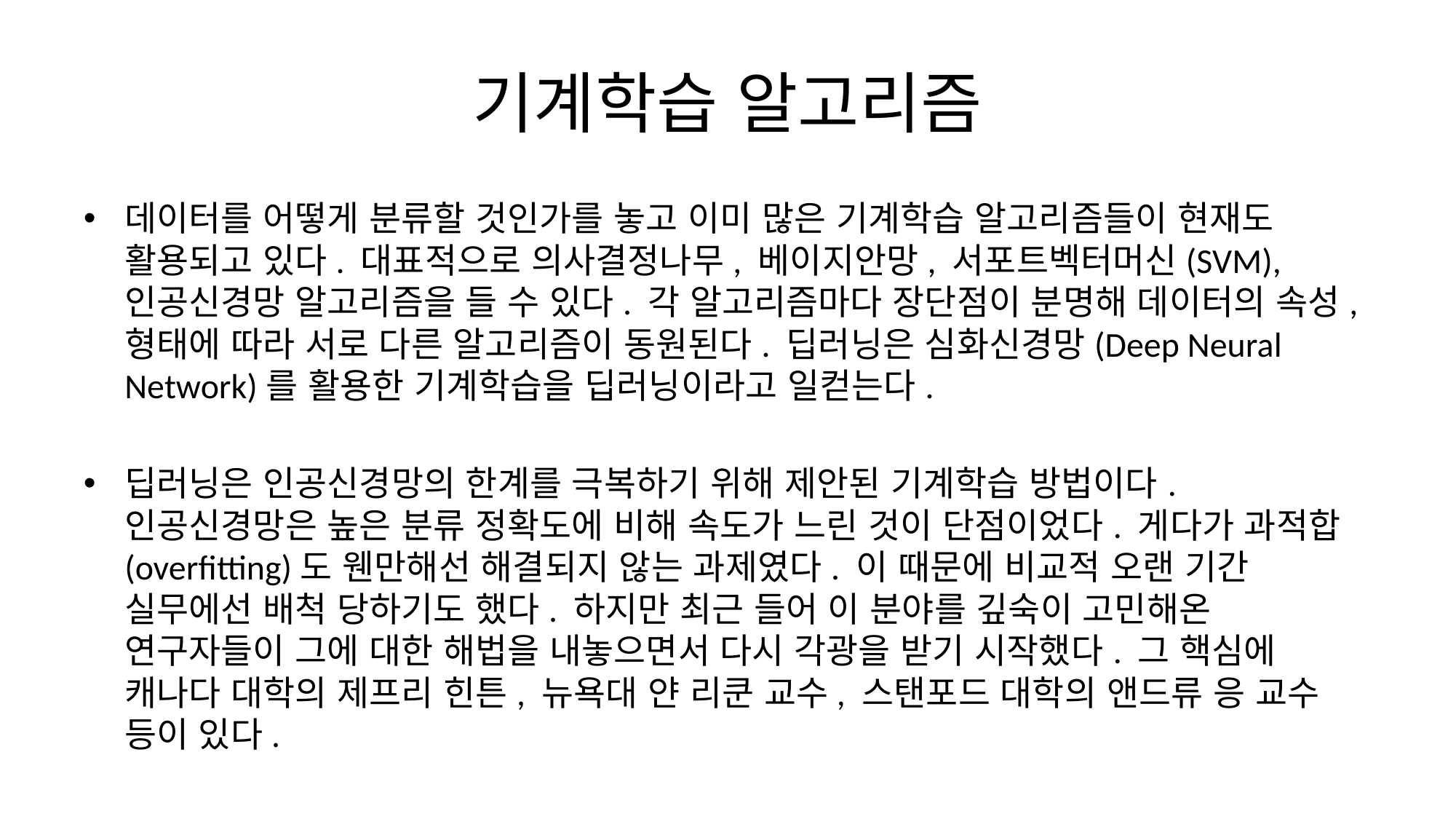

# 기계학습 알고리즘
데이터를 어떻게 분류할 것인가를 놓고 이미 많은 기계학습 알고리즘들이 현재도 활용되고 있다. 대표적으로 의사결정나무, 베이지안망, 서포트벡터머신(SVM), 인공신경망 알고리즘을 들 수 있다. 각 알고리즘마다 장단점이 분명해 데이터의 속성, 형태에 따라 서로 다른 알고리즘이 동원된다. 딥러닝은 심화신경망(Deep Neural Network)를 활용한 기계학습을 딥러닝이라고 일컫는다.

딥러닝은 인공신경망의 한계를 극복하기 위해 제안된 기계학습 방법이다. 인공신경망은 높은 분류 정확도에 비해 속도가 느린 것이 단점이었다. 게다가 과적합(overfitting)도 웬만해선 해결되지 않는 과제였다. 이 때문에 비교적 오랜 기간 실무에선 배척 당하기도 했다. 하지만 최근 들어 이 분야를 깊숙이 고민해온 연구자들이 그에 대한 해법을 내놓으면서 다시 각광을 받기 시작했다. 그 핵심에 캐나다 대학의 제프리 힌튼, 뉴욕대 얀 리쿤 교수, 스탠포드 대학의 앤드류 응 교수 등이 있다.